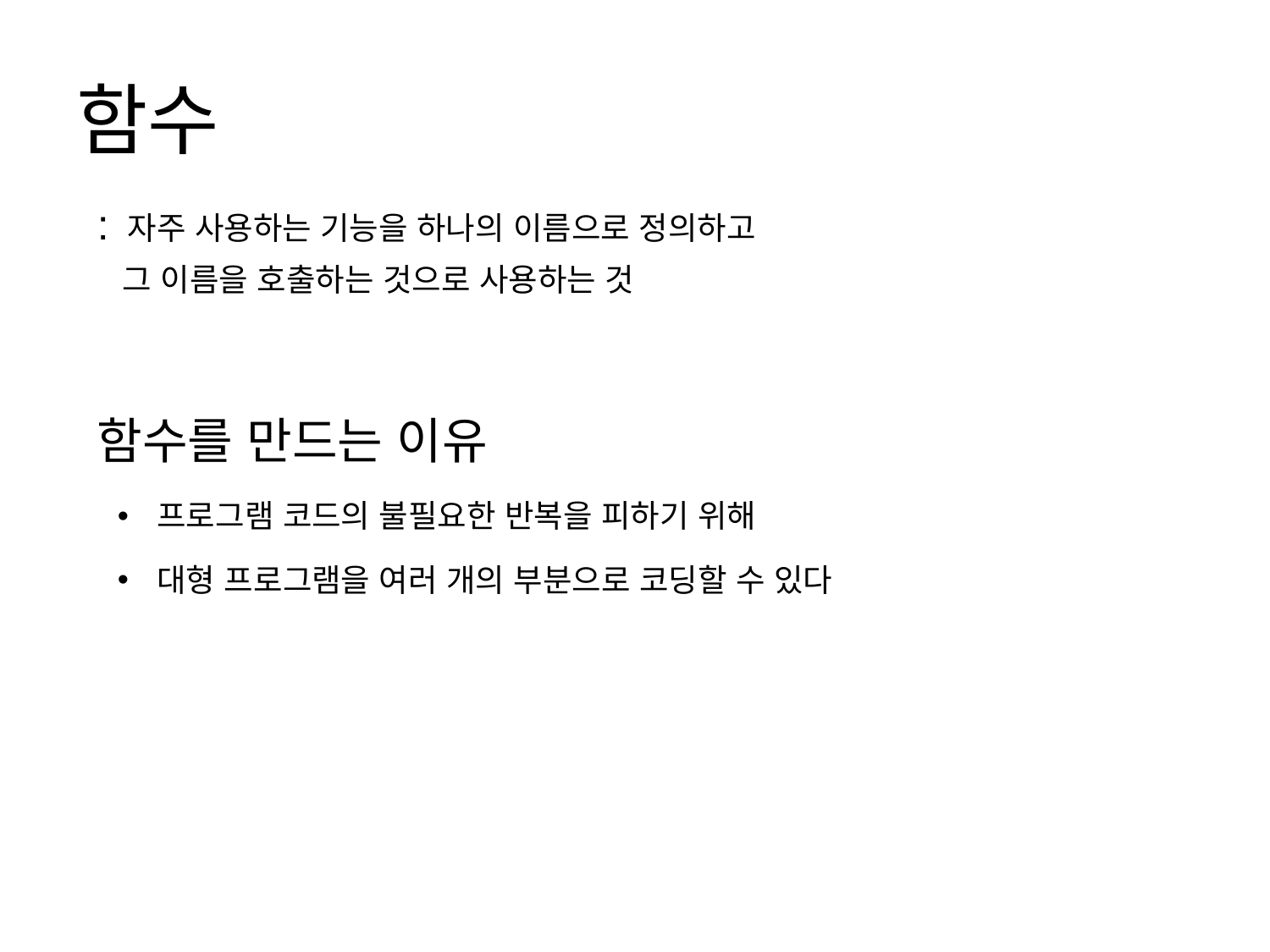

# 함수
: 자주 사용하는 기능을 하나의 이름으로 정의하고
  그 이름을 호출하는 것으로 사용하는 것
함수를 만드는 이유
프로그램 코드의 불필요한 반복을 피하기 위해
대형 프로그램을 여러 개의 부분으로 코딩할 수 있다